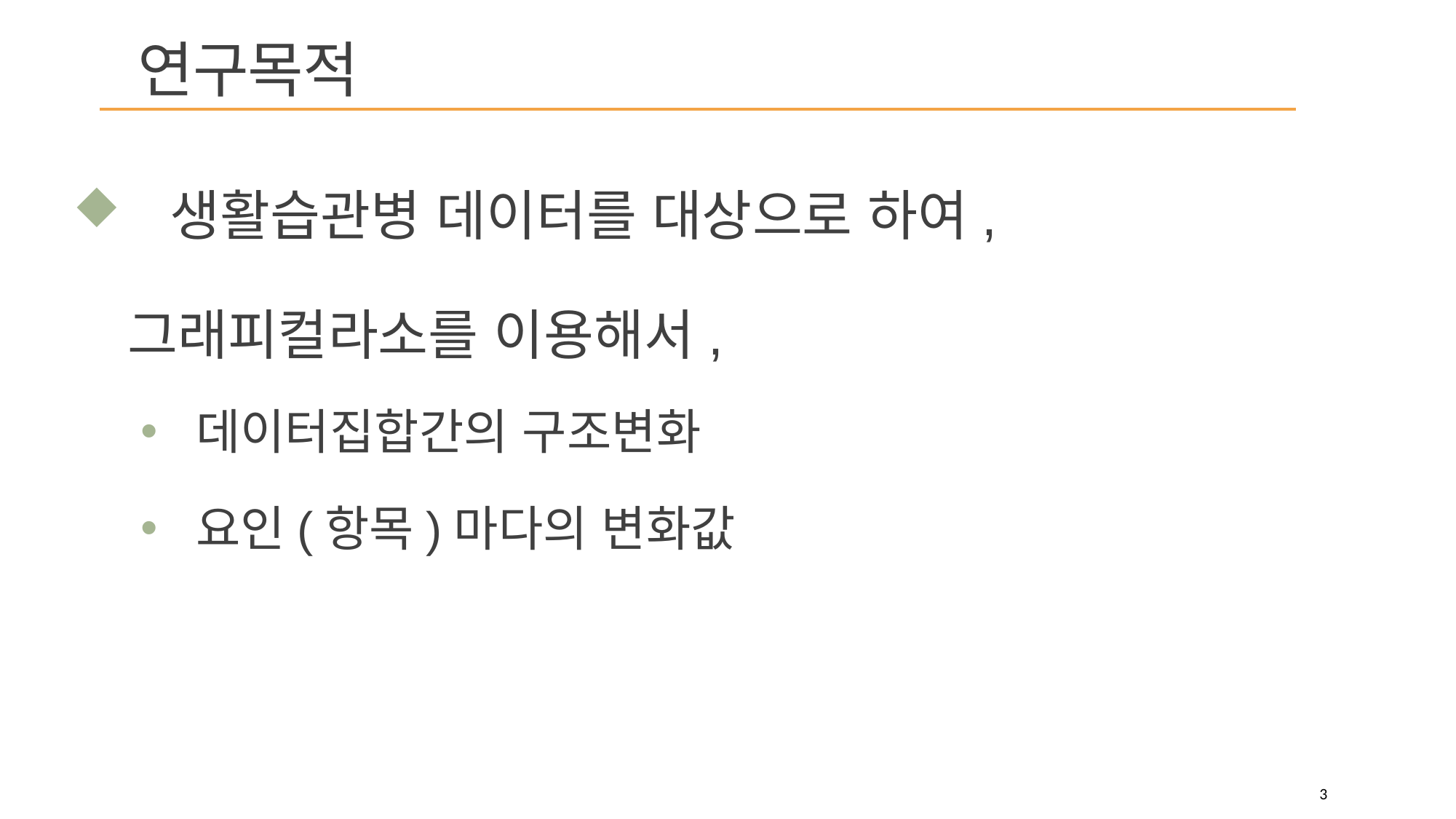

# 연구목적
　생활습관병 데이터를 대상으로 하여,
　그래피컬라소를 이용해서,
  데이터집합간의 구조변화
  요인(항목)마다의 변화값
3